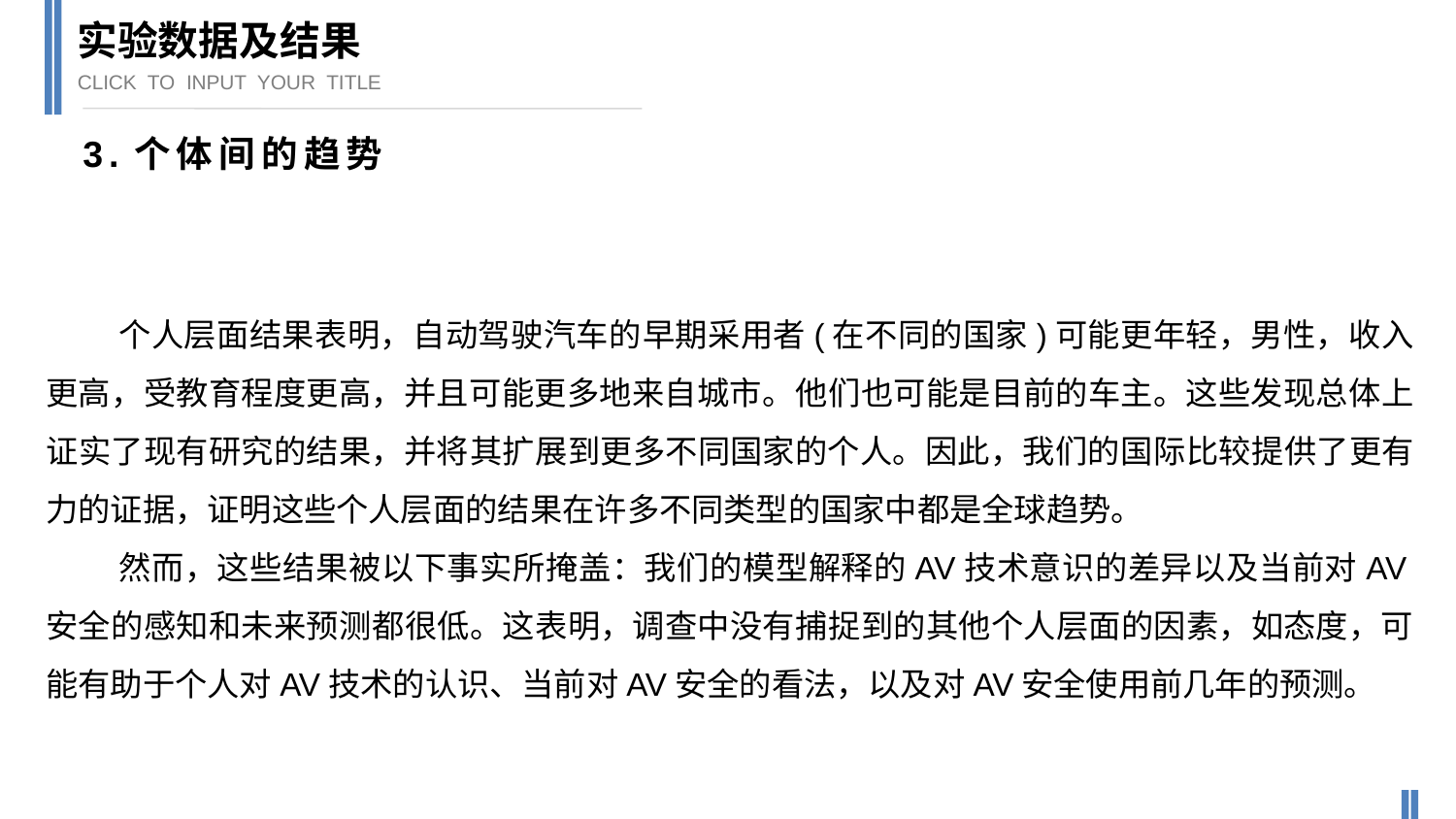

实验数据及结果
CLICK  TO  INPUT  YOUR  TITLE
3.个体间的趋势
个人层面结果表明，自动驾驶汽车的早期采用者(在不同的国家)可能更年轻，男性，收入更高，受教育程度更高，并且可能更多地来自城市。他们也可能是目前的车主。这些发现总体上证实了现有研究的结果，并将其扩展到更多不同国家的个人。因此，我们的国际比较提供了更有力的证据，证明这些个人层面的结果在许多不同类型的国家中都是全球趋势。
然而，这些结果被以下事实所掩盖：我们的模型解释的AV技术意识的差异以及当前对AV安全的感知和未来预测都很低。这表明，调查中没有捕捉到的其他个人层面的因素，如态度，可能有助于个人对AV技术的认识、当前对AV安全的看法，以及对AV安全使用前几年的预测。